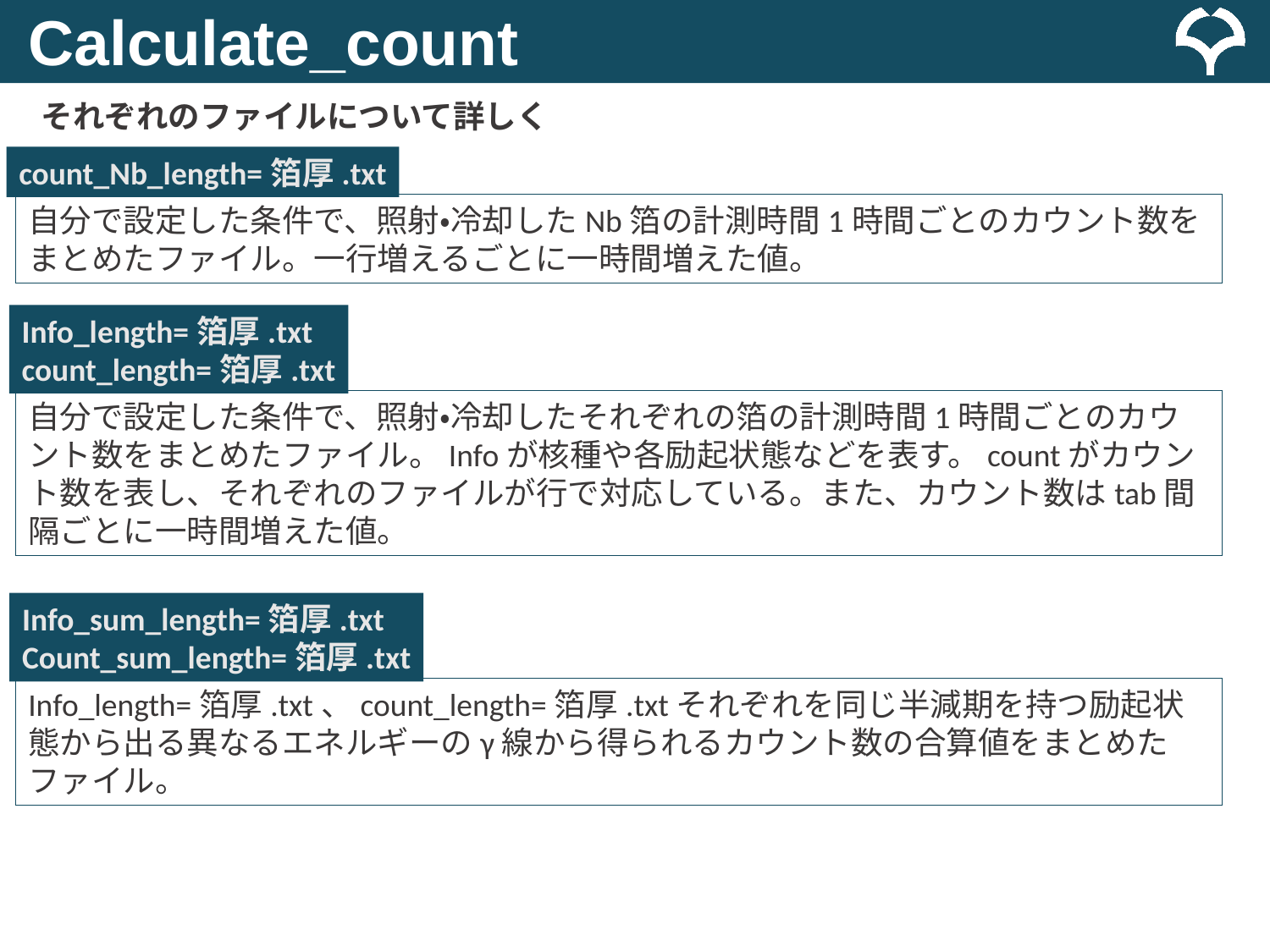

Calculate_count
それぞれのファイルについて詳しく
count_Nb_length=箔厚.txt
自分で設定した条件で、照射・冷却したNb箔の計測時間1時間ごとのカウント数をまとめたファイル。一行増えるごとに一時間増えた値。
Info_length=箔厚.txt
count_length=箔厚.txt
自分で設定した条件で、照射・冷却したそれぞれの箔の計測時間1時間ごとのカウント数をまとめたファイル。Infoが核種や各励起状態などを表す。countがカウント数を表し、それぞれのファイルが行で対応している。また、カウント数はtab間隔ごとに一時間増えた値。
Info_sum_length=箔厚.txt
Count_sum_length=箔厚.txt
Info_length=箔厚.txt、count_length=箔厚.txtそれぞれを同じ半減期を持つ励起状態から出る異なるエネルギーのγ線から得られるカウント数の合算値をまとめたファイル。